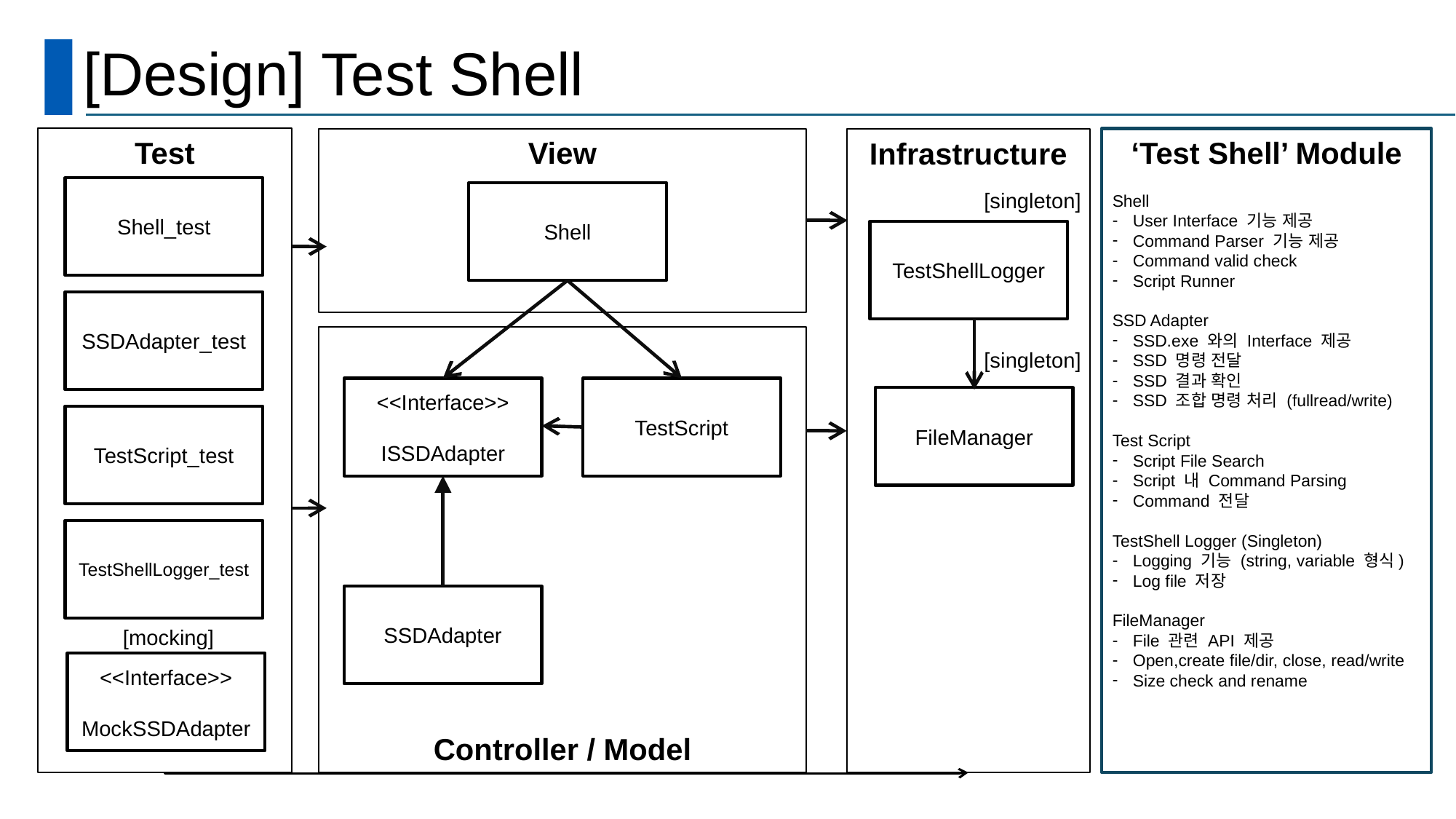

# [Design] Test Shell
Test
‘Test Shell’ Module

Shell
User Interface 기능 제공
Command Parser 기능 제공
Command valid check
Script Runner

SSD Adapter
SSD.exe 와의 Interface 제공
SSD 명령 전달
SSD 결과 확인
SSD 조합 명령 처리 (fullread/write)

Test Script
Script File Search
Script 내 Command Parsing
Command 전달

TestShell Logger (Singleton)
Logging 기능 (string, variable 형식)
Log file 저장

FileManager
File 관련 API 제공
Open,create file/dir, close, read/write
Size check and rename

Infrastructure
View
Shell_test
[singleton]
Shell
TestShellLogger
SSDAdapter_test
Controller / Model
[singleton]
TestScript
<<Interface>>

ISSDAdapter
FileManager
TestScript_test
TestShellLogger_test
SSDAdapter
[mocking]
<<Interface>>

MockSSDAdapter